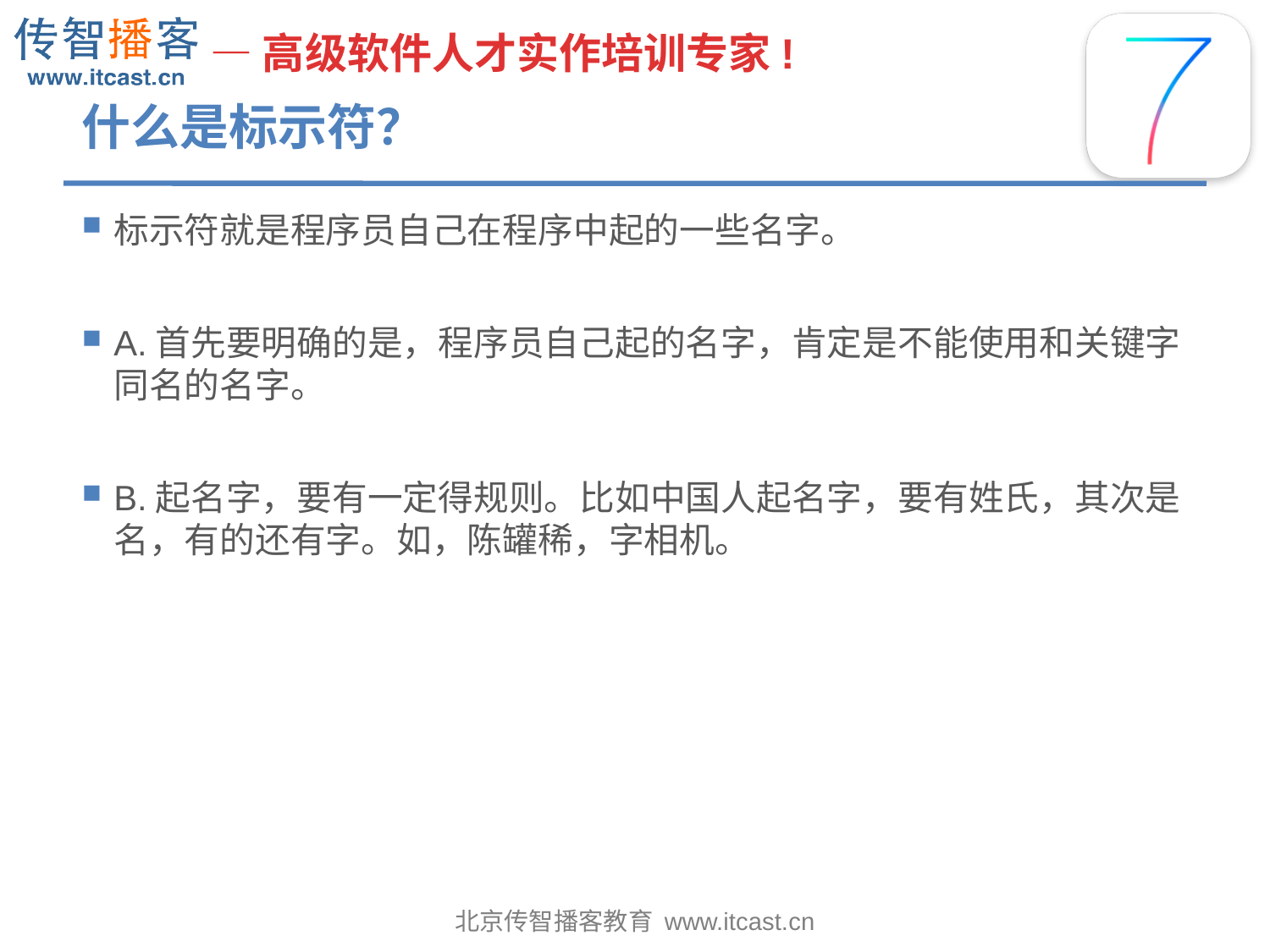

# 什么是标示符？
标示符就是程序员自己在程序中起的一些名字。

A.首先要明确的是，程序员自己起的名字，肯定是不能使用和关键字同名的名字。

B.起名字，要有一定得规则。比如中国人起名字，要有姓氏，其次是名，有的还有字。如，陈罐稀，字相机。